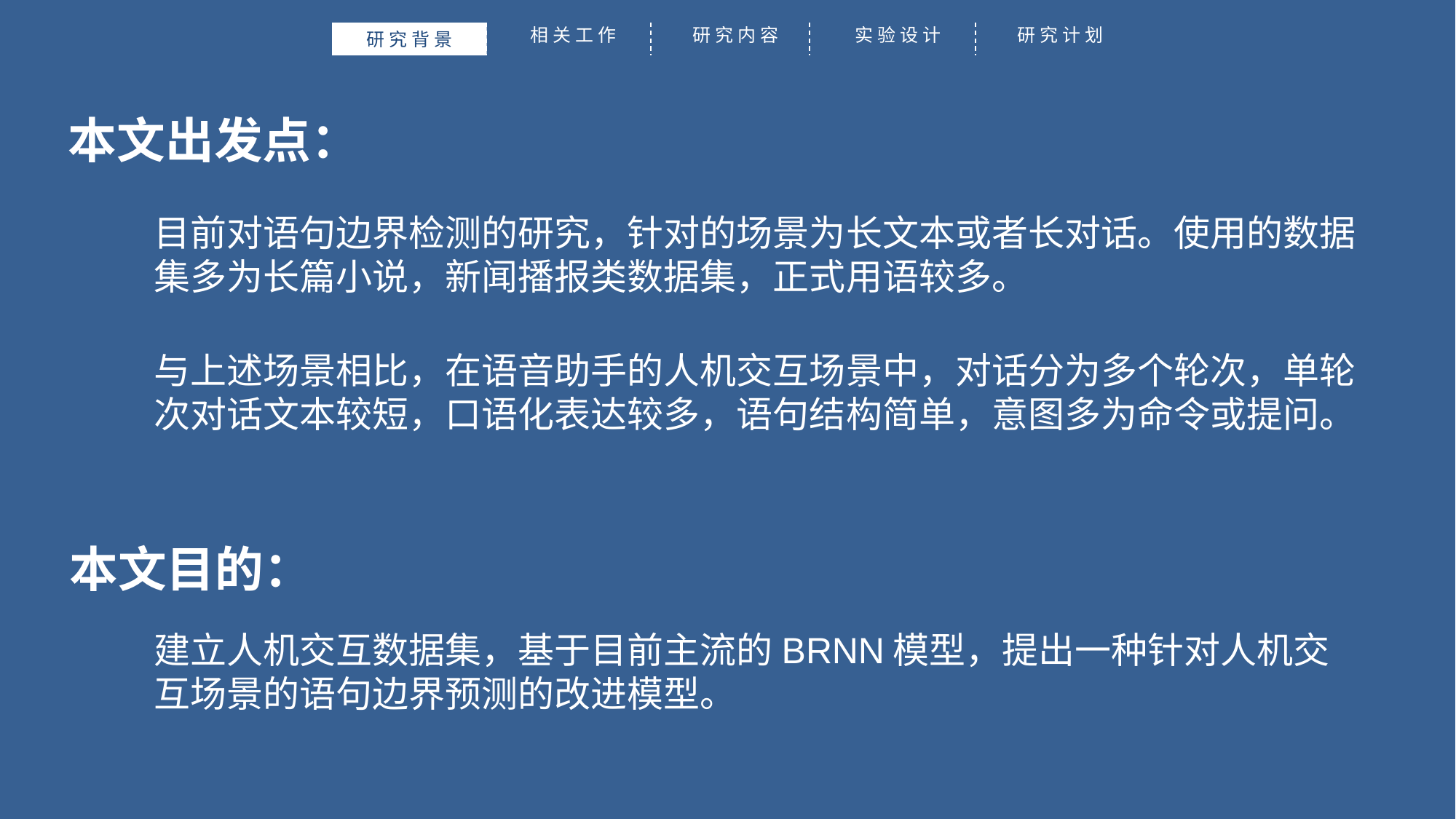

相关工作
研究内容
实验设计
研究计划
研究背景
本文出发点：
目前对语句边界检测的研究，针对的场景为长文本或者长对话。使用的数据集多为长篇小说，新闻播报类数据集，正式用语较多。
与上述场景相比，在语音助手的人机交互场景中，对话分为多个轮次，单轮次对话文本较短，口语化表达较多，语句结构简单，意图多为命令或提问。
本文目的：
建立人机交互数据集，基于目前主流的BRNN模型，提出一种针对人机交互场景的语句边界预测的改进模型。